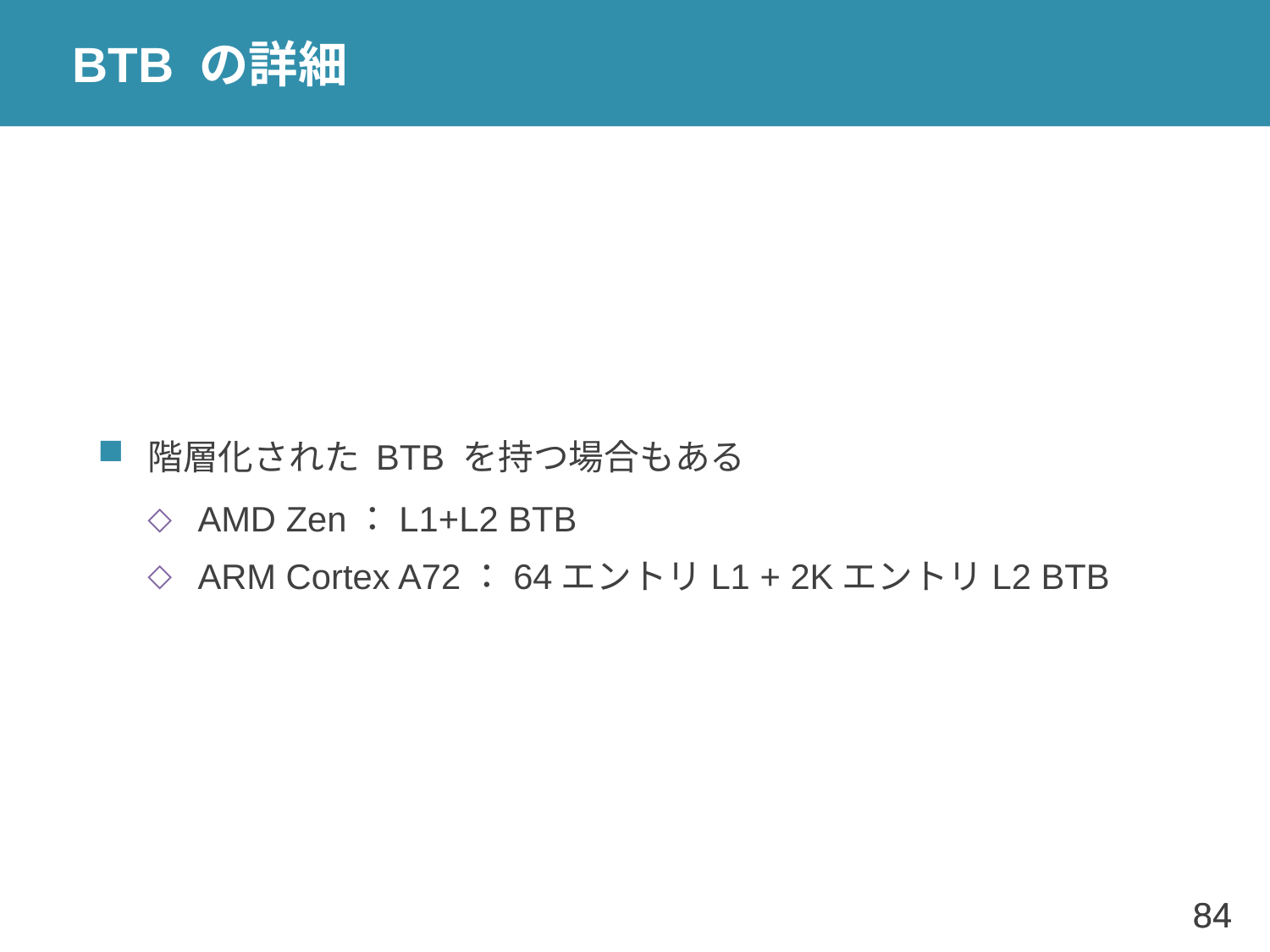

# BTB の詳細
階層化された BTB を持つ場合もある
AMD Zen：L1+L2 BTB
ARM Cortex A72：64エントリL1 + 2KエントリL2 BTB